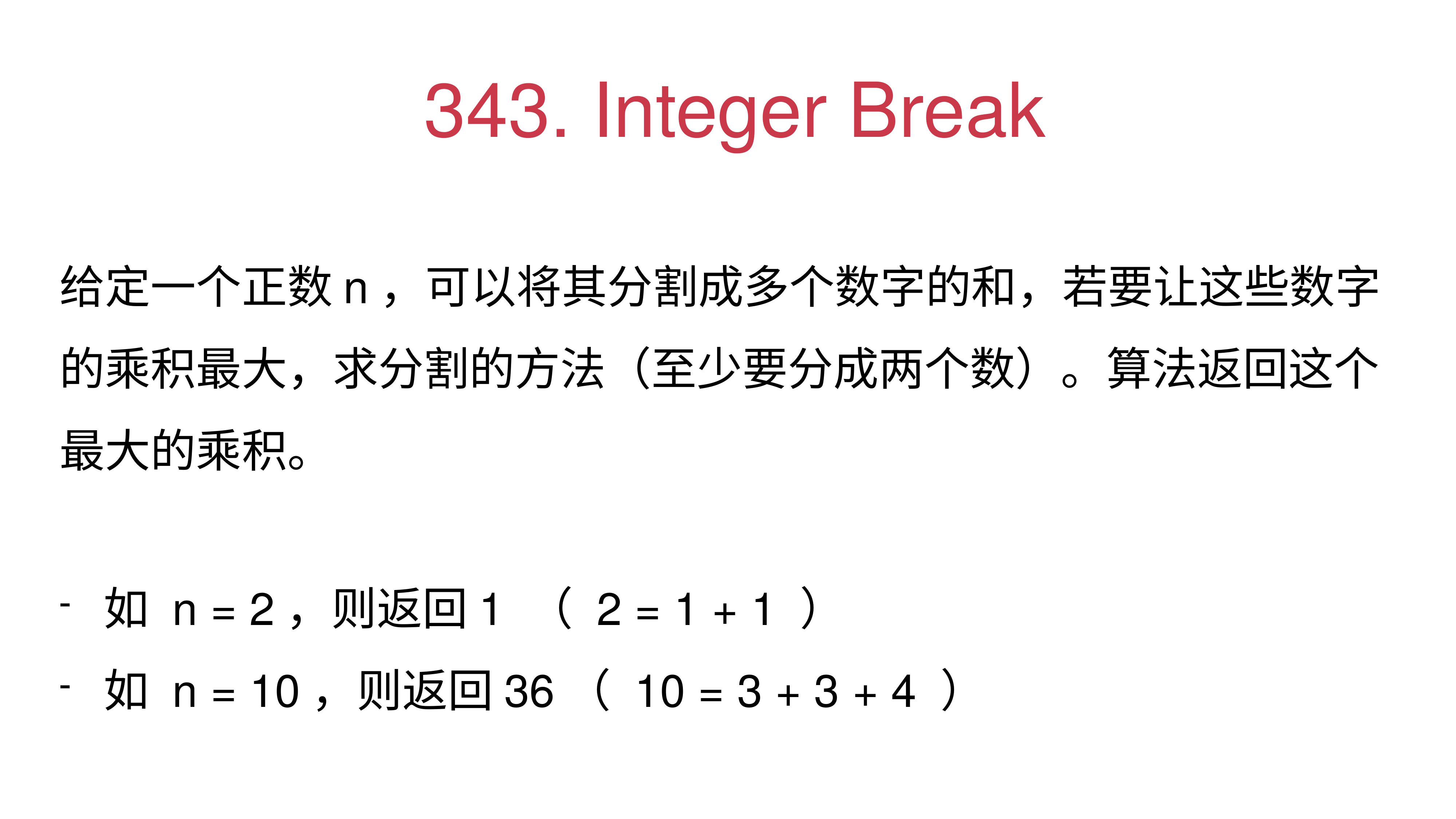

# 343. Integer Break
给定一个正数n，可以将其分割成多个数字的和，若要让这些数字的乘积最大，求分割的方法（至少要分成两个数）。算法返回这个最大的乘积。
如 n = 2，则返回1 （ 2 = 1 + 1 ）
如 n = 10，则返回36（ 10 = 3 + 3 + 4 ）